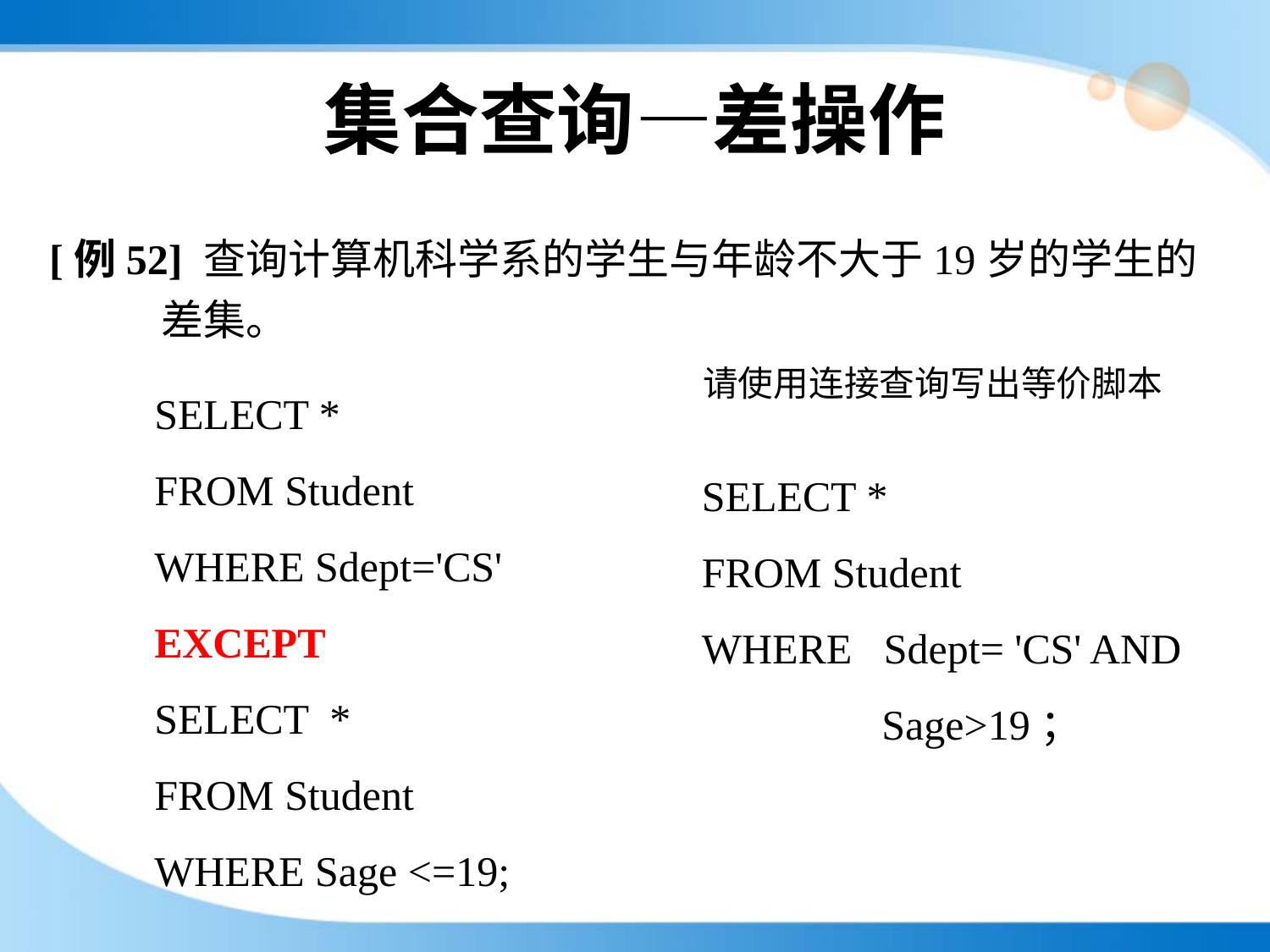

# 集合查询—差操作
[例52] 查询计算机科学系的学生与年龄不大于19岁的学生的差集。
请使用连接查询写出等价脚本
SELECT *
FROM Student
WHERE Sdept='CS'
EXCEPT
SELECT  *
FROM Student
WHERE Sage <=19;
SELECT *
FROM Student
WHERE   Sdept= 'CS' AND
                 Sage>19；